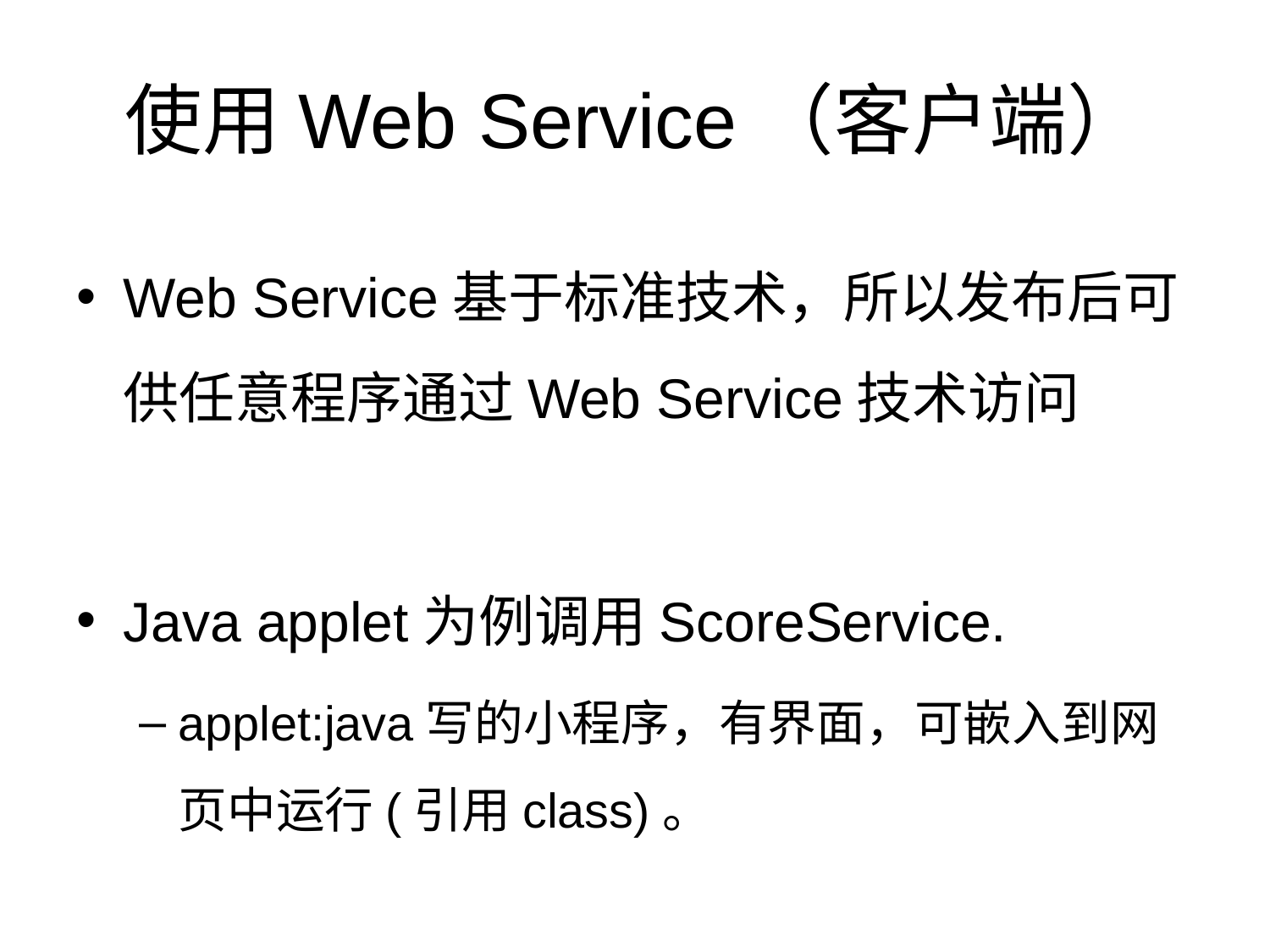

# 使用Web Service（客户端）
Web Service基于标准技术，所以发布后可供任意程序通过Web Service技术访问

Java applet为例调用ScoreService.
applet:java写的小程序，有界面，可嵌入到网页中运行(引用class)。